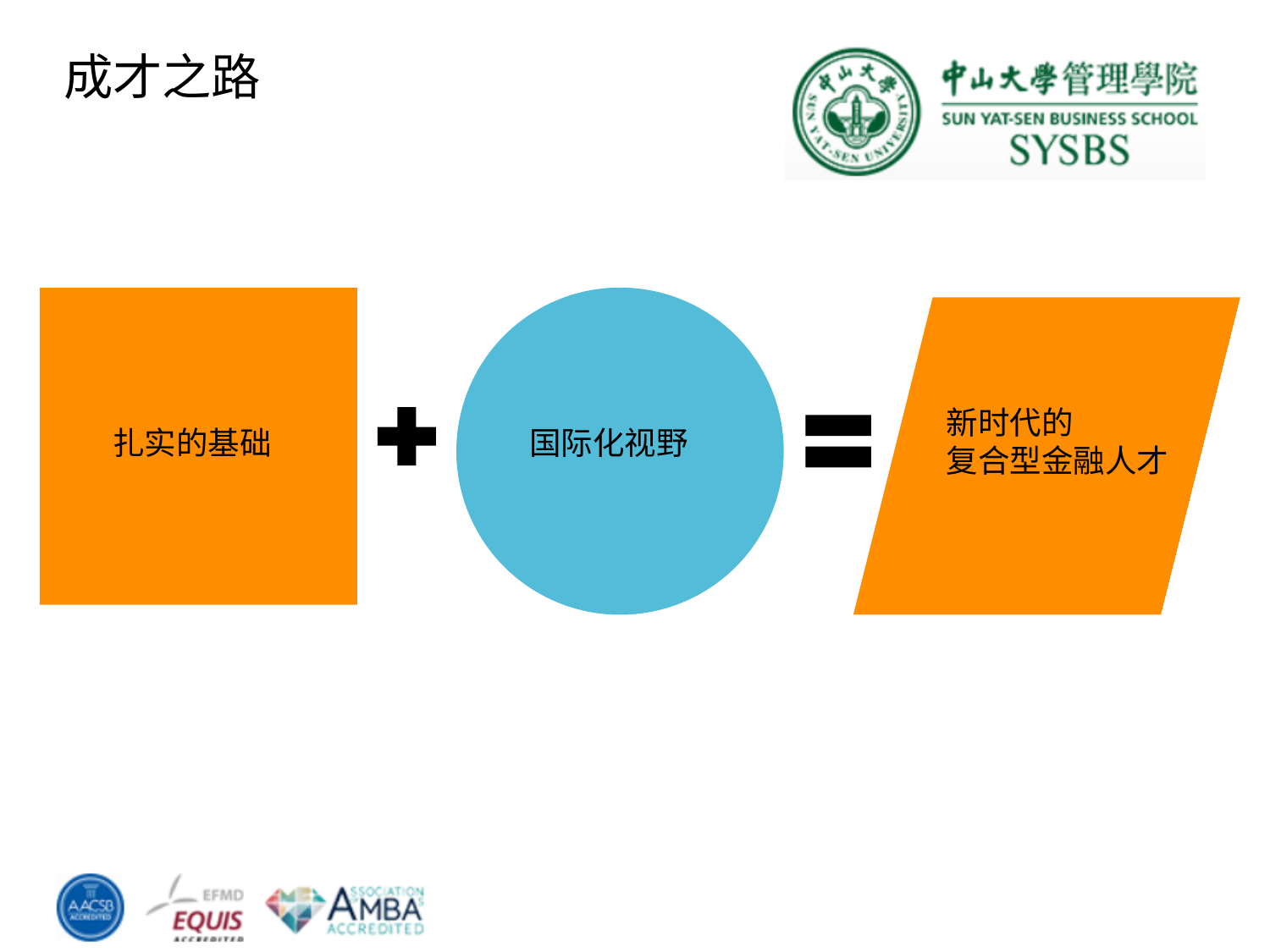

成才之路
点击添加文本

新时代的
复合型金融人才

国际化视野
扎实的基础
点击添加文本
点击添加文本
点击添加文本